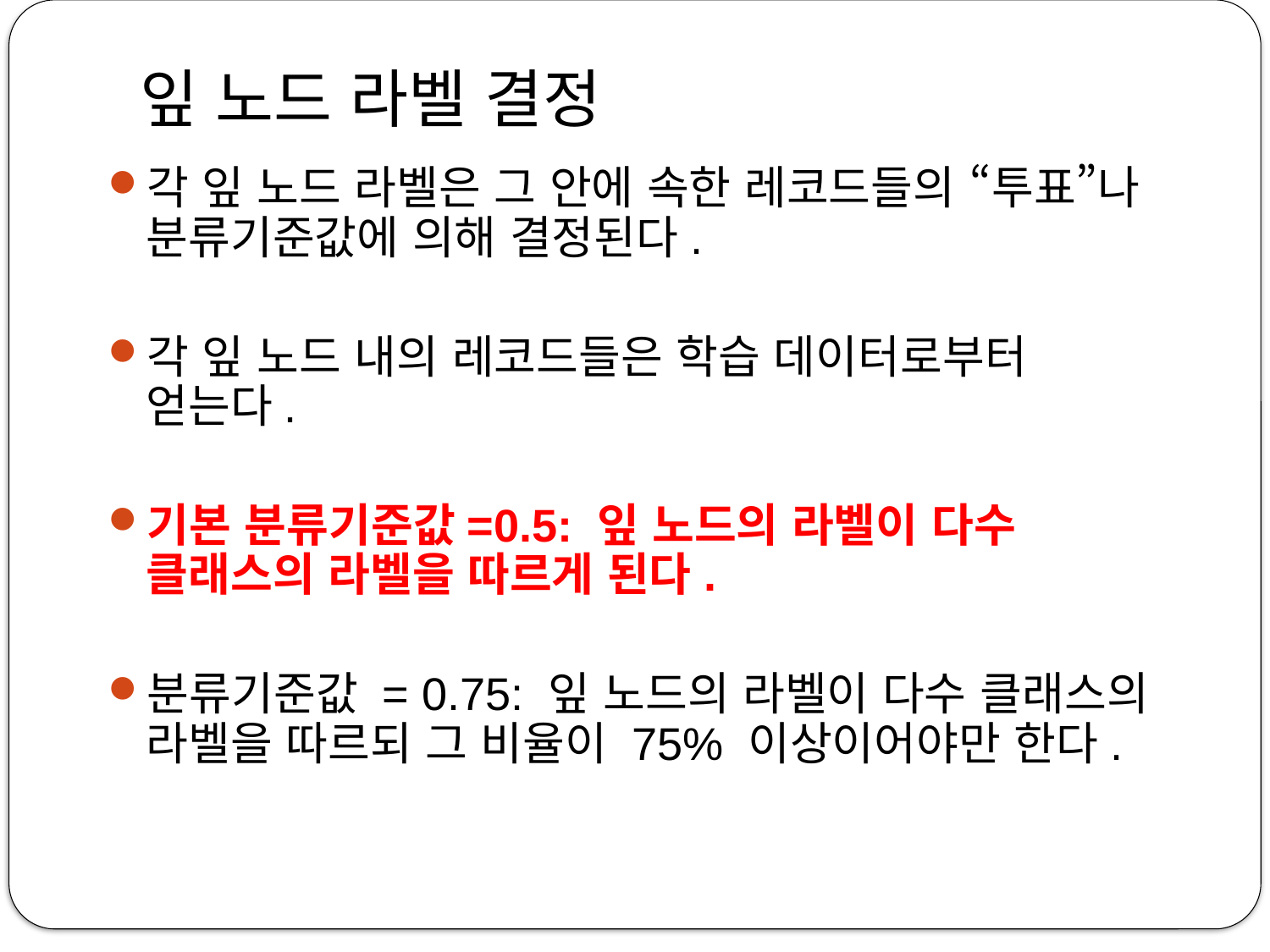

# 잎 노드 라벨 결정
각 잎 노드 라벨은 그 안에 속한 레코드들의 “투표”나 분류기준값에 의해 결정된다.

각 잎 노드 내의 레코드들은 학습 데이터로부터 얻는다.

기본 분류기준값=0.5: 잎 노드의 라벨이 다수 클래스의 라벨을 따르게 된다.

분류기준값 = 0.75: 잎 노드의 라벨이 다수 클래스의 라벨을 따르되 그 비율이 75% 이상이어야만 한다.